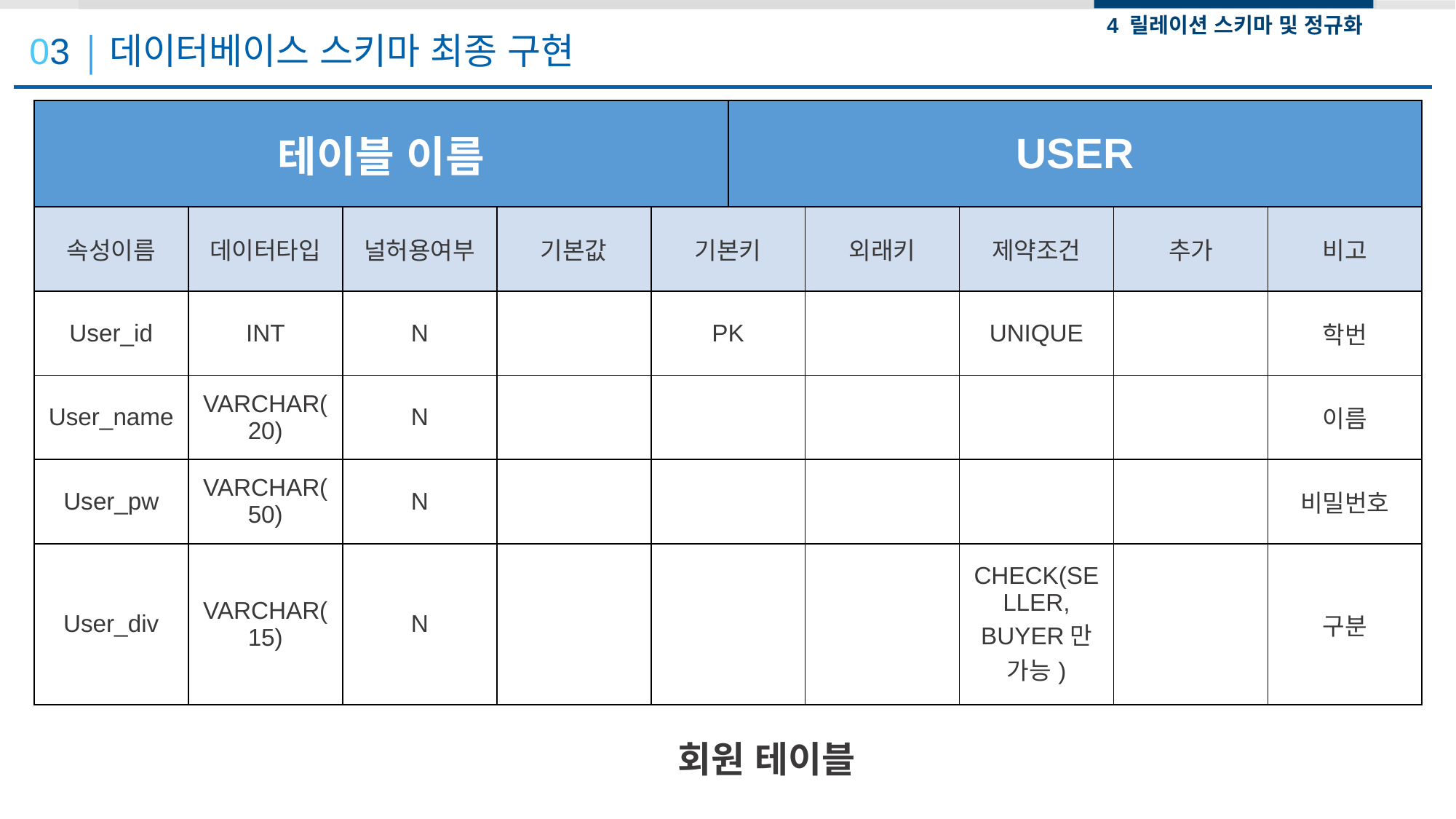

4 릴레이션 스키마 및 정규화
03   데이터베이스 스키마 최종 구현
PROBLEM
| 테이블 이름 |  |  |  |  | USER |  |  |  |  |
| --- | --- | --- | --- | --- | --- | --- | --- | --- | --- |
| 속성이름 | 데이터타입 | 널허용여부 | 기본값 | 기본키 |  | 외래키 | 제약조건 | 추가 | 비고 |
| User\_id | INT | N |  | PK |  |  | UNIQUE |  | 학번 |
| User\_name | VARCHAR(20) | N |  |  |  |  |  |  | 이름 |
| User\_pw | VARCHAR(50) | N |  |  |  |  |  |  | 비밀번호 |
| User\_div | VARCHAR(15) | N |  |  |  |  | CHECK(SELLER, BUYER만 가능) |  | 구분 |
회원 테이블